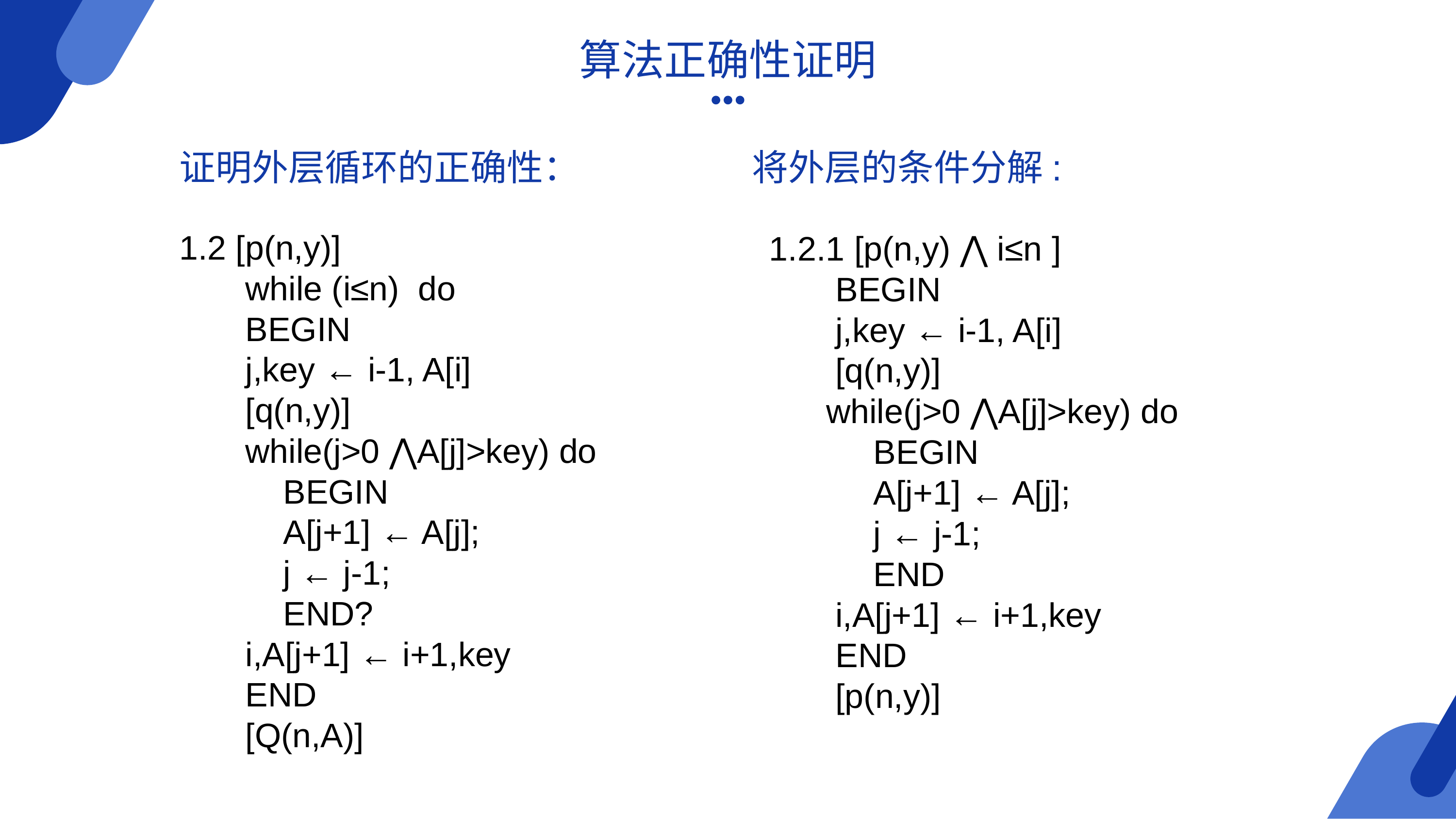

算法正确性证明

证明外层循环的正确性：
将外层的条件分解:
1.2 [p(n,y)]
       while (i≤n)  do
       BEGIN
       j,key ← i-1, A[i]
       [q(n,y)]
       while(j>0 ⋀A[j]>key) do
           BEGIN
           A[j+1] ← A[j];
           j ← j-1;
           END?
       i,A[j+1] ← i+1,key
       END
       [Q(n,A)]
1.2.1 [p(n,y) ⋀ i≤n ]
       BEGIN
       j,key ← i-1, A[i]
       [q(n,y)]
      while(j>0 ⋀A[j]>key) do
           BEGIN
           A[j+1] ← A[j];
           j ← j-1;
           END
       i,A[j+1] ← i+1,key
       END
       [p(n,y)]